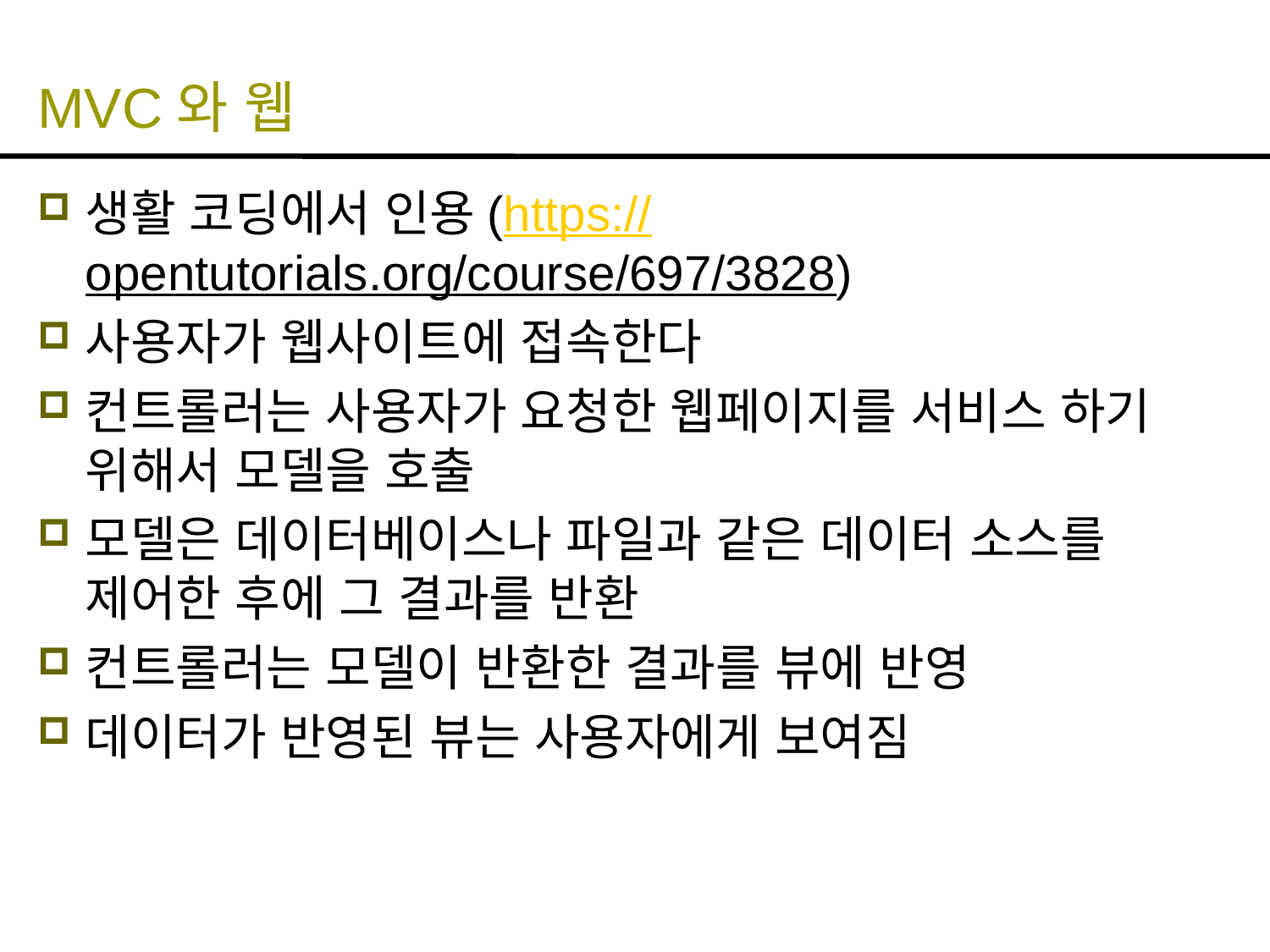

# MVC와 웹
생활 코딩에서 인용(https://opentutorials.org/course/697/3828)
사용자가 웹사이트에 접속한다
컨트롤러는 사용자가 요청한 웹페이지를 서비스 하기 위해서 모델을 호출
모델은 데이터베이스나 파일과 같은 데이터 소스를 제어한 후에 그 결과를 반환
컨트롤러는 모델이 반환한 결과를 뷰에 반영
데이터가 반영된 뷰는 사용자에게 보여짐